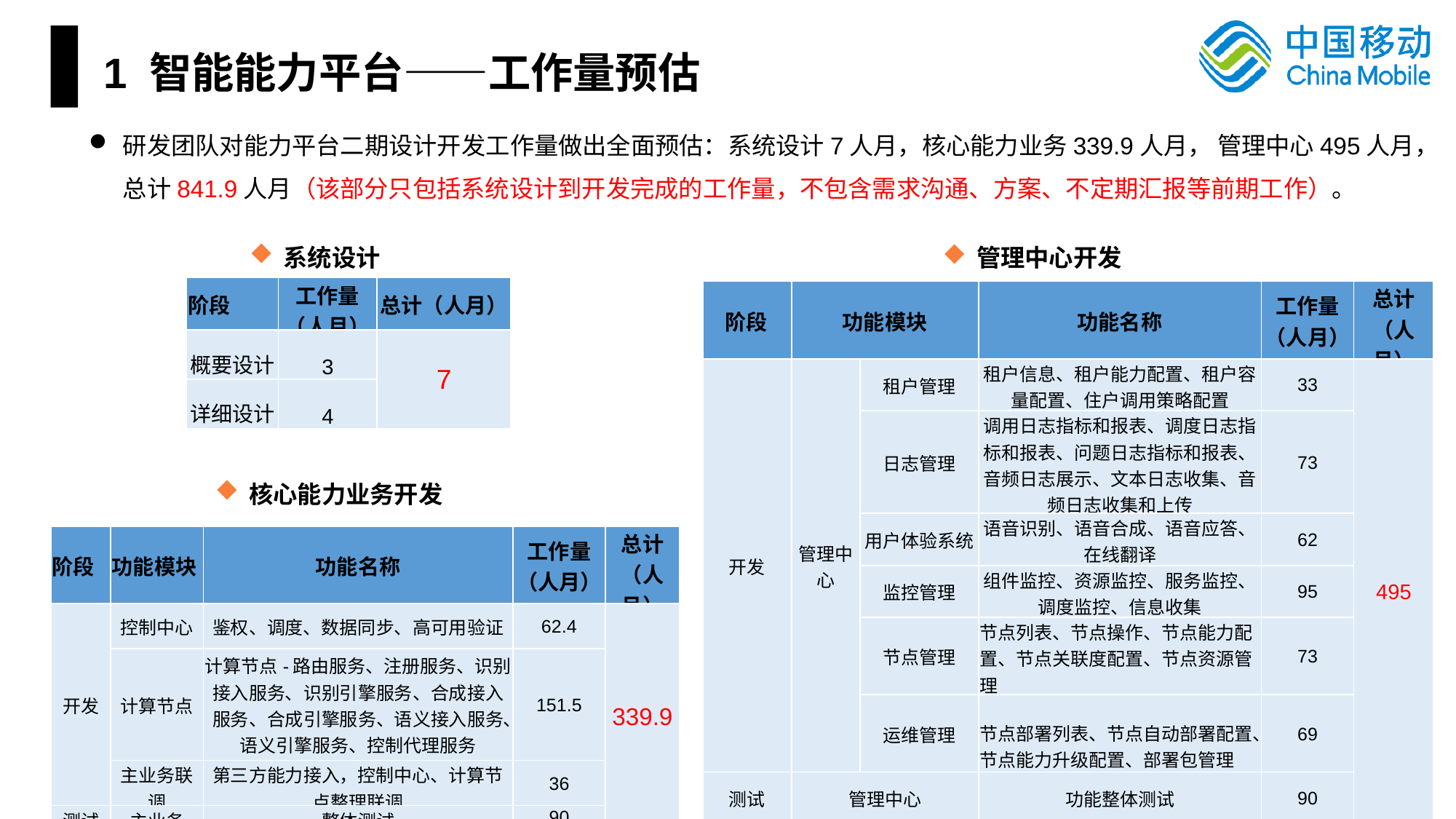

1 智能能力平台——工作量预估
研发团队对能力平台二期设计开发工作量做出全面预估：系统设计7人月，核心能力业务339.9人月， 管理中心495人月，总计841.9人月（该部分只包括系统设计到开发完成的工作量，不包含需求沟通、方案、不定期汇报等前期工作）。
系统设计
管理中心开发
| 阶段 | 工作量（人月） | 总计（人月） |
| --- | --- | --- |
| 概要设计 | 3 | 7 |
| 详细设计 | 4 |  |
| 阶段 | 功能模块 |  | 功能名称 | 工作量（人月） | 总计（人月） |
| --- | --- | --- | --- | --- | --- |
| 开发 | 管理中心 | 租户管理 | 租户信息、租户能力配置、租户容量配置、住户调用策略配置 | 33 | 495 |
|  |  | 日志管理 | 调用日志指标和报表、调度日志指标和报表、问题日志指标和报表、音频日志展示、文本日志收集、音频日志收集和上传 | 73 |  |
|  |  | 用户体验系统 | 语音识别、语音合成、语音应答、在线翻译 | 62 |  |
|  |  | 监控管理 | 组件监控、资源监控、服务监控、调度监控、信息收集 | 95 |  |
|  |  | 节点管理 | 节点列表、节点操作、节点能力配置、节点关联度配置、节点资源管理 | 73 |  |
|  |  | 运维管理 | 节点部署列表、节点自动部署配置、节点能力升级配置、部署包管理 | 69 |  |
| 测试 | 管理中心 |  | 功能整体测试 | 90 |  |
核心能力业务开发
| 阶段 | 功能模块 | 功能名称 | 工作量（人月） | 总计（人月） |
| --- | --- | --- | --- | --- |
| 开发 | 控制中心 | 鉴权、调度、数据同步、高可用验证 | 62.4 | 339.9 |
|  | 计算节点 | 计算节点-路由服务、注册服务、识别接入服务、识别引擎服务、合成接入服务、合成引擎服务、语义接入服务、语义引擎服务、控制代理服务 | 151.5 |  |
|  | 主业务联调 | 第三方能力接入，控制中心、计算节点整理联调 | 36 |  |
| 测试 | 主业务 | 整体测试 | 90 |  |